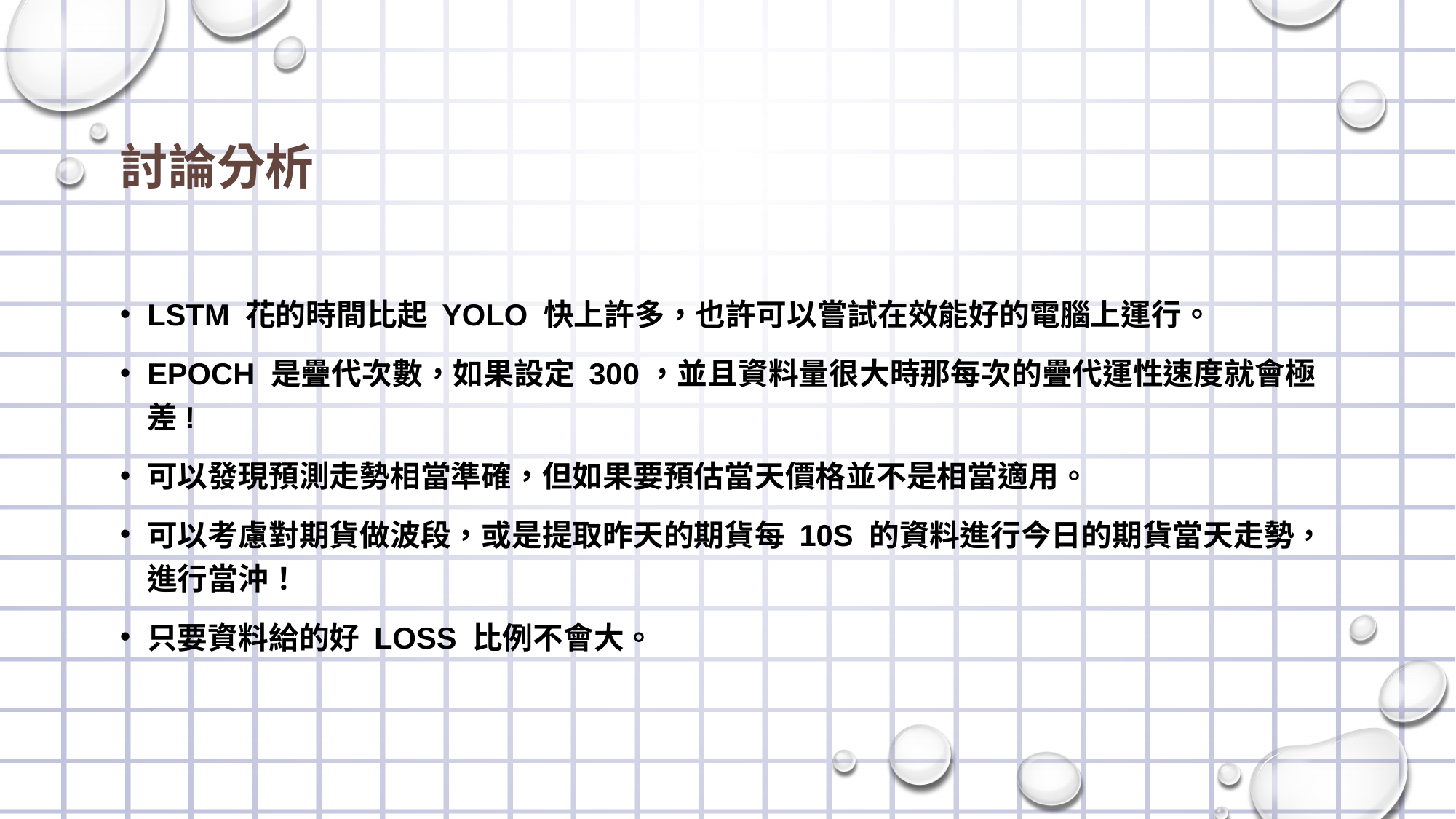

# 討論分析
LSTM 花的時間比起 YOLO 快上許多，也許可以嘗試在效能好的電腦上運行。
Epoch 是疊代次數，如果設定 300，並且資料量很大時那每次的疊代運性速度就會極差!
可以發現預測走勢相當準確，但如果要預估當天價格並不是相當適用。
可以考慮對期貨做波段，或是提取昨天的期貨每 10s 的資料進行今日的期貨當天走勢，進行當沖！
只要資料給的好 Loss 比例不會大。